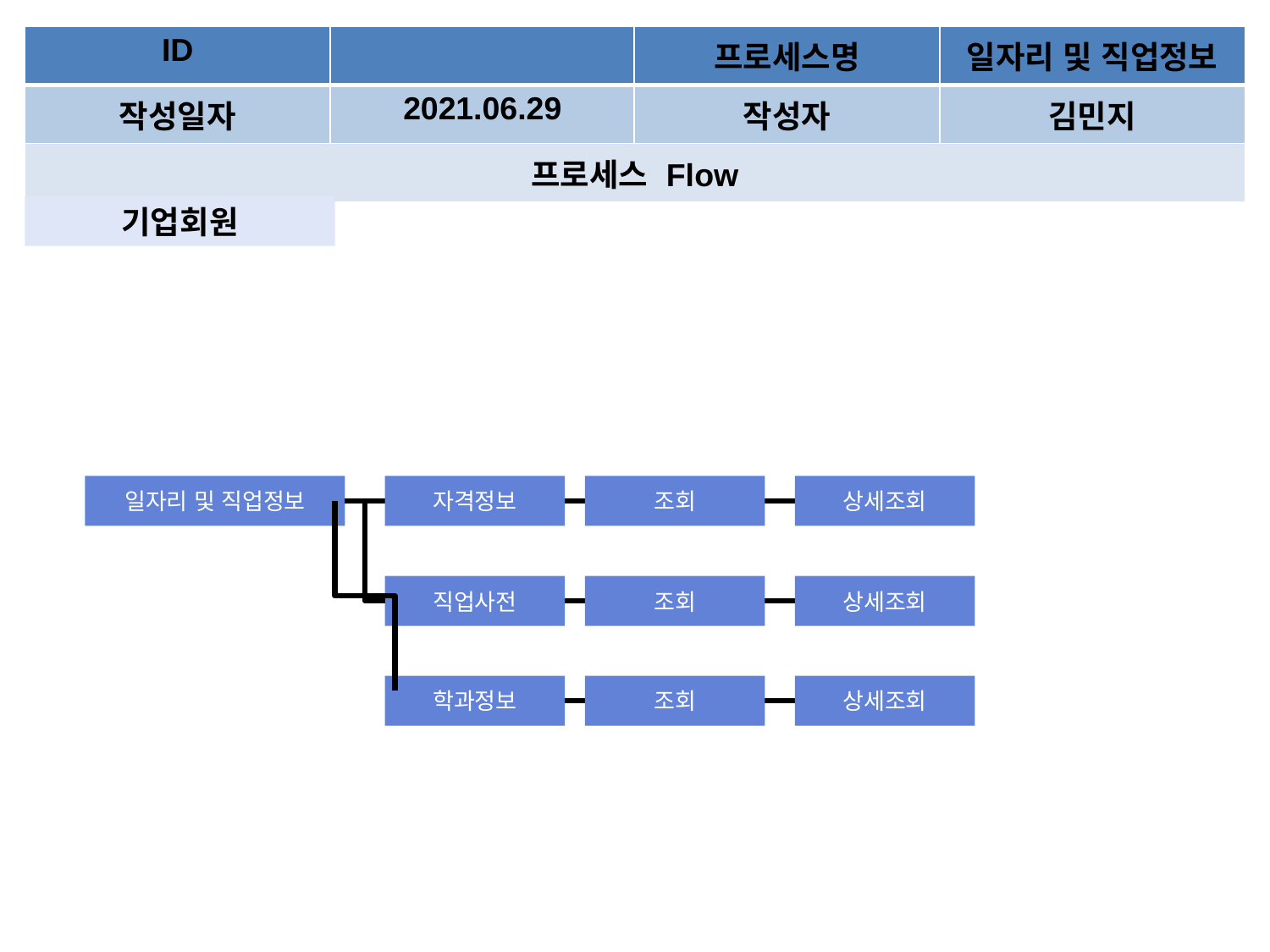

| ID |  |  | 프로세스명 | 일자리 및 직업정보 |
| --- | --- | --- | --- | --- |
| 작성일자 |  | 2021.06.29 | 작성자 | 김민지 |
| 프로세스 Flow |  |  |  |  |
기업회원
일자리 및 직업정보
자격정보
조회
상세조회
직업사전
조회
상세조회
학과정보
조회
상세조회